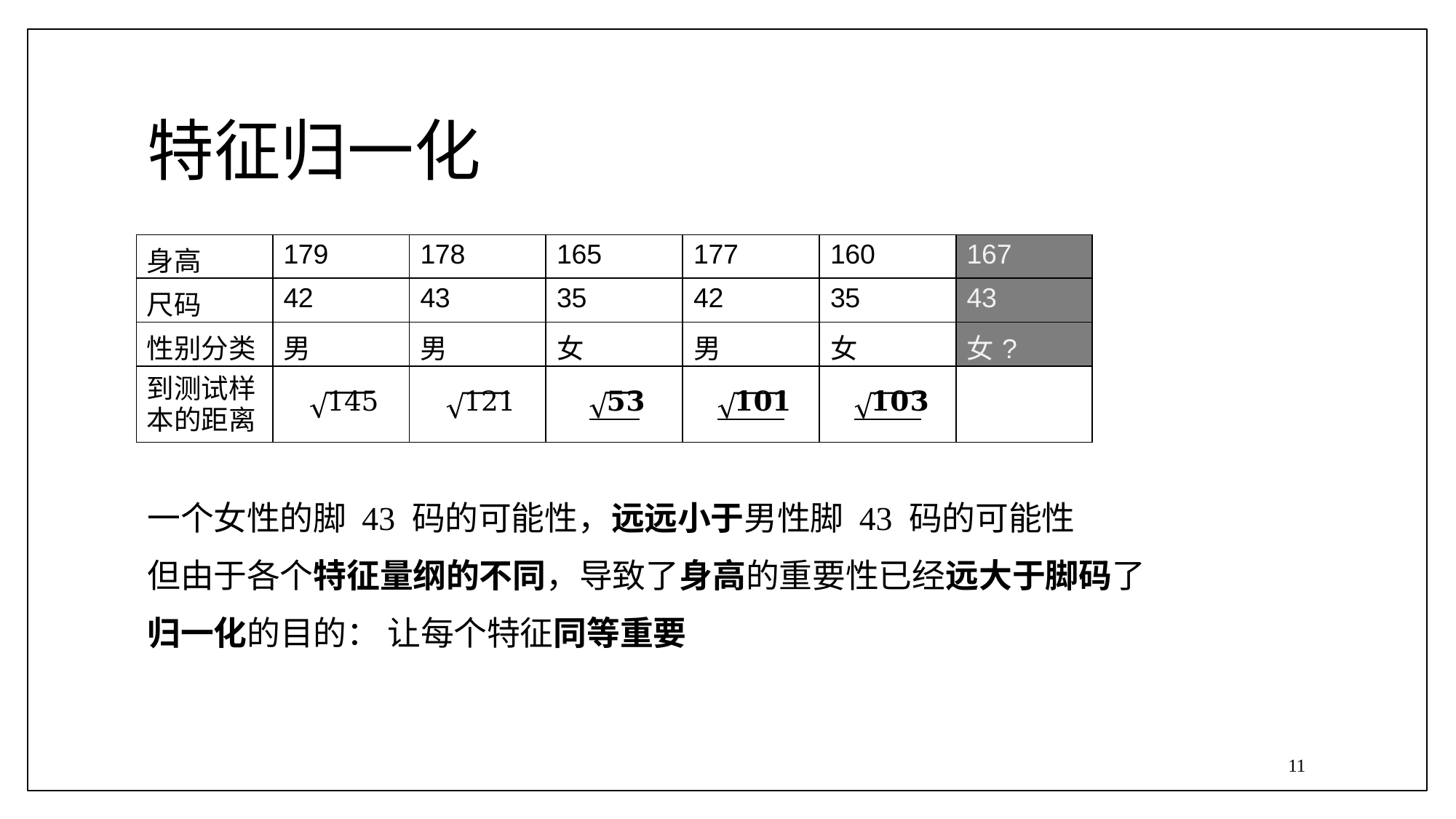

# 特征归一化
| 身高 | 179 | 178 | 165 | 177 | 160 | 167 |
| --- | --- | --- | --- | --- | --- | --- |
| 尺码 | 42 | 43 | 35 | 42 | 35 | 43 |
| 性别分类 | 男 | 男 | 女 | 男 | 女 | 女? |
| 到测试样 本的距离 | 145 | 121 | 𝟓𝟑 | 𝟏𝟎𝟏 | 𝟏𝟎𝟑 |  |

一个女性的脚 43 码的可能性，远远小于男性脚 43 码的可能性
但由于各个特征量纲的不同，导致了身高的重要性已经远大于脚码了 归一化的目的： 让每个特征同等重要
11